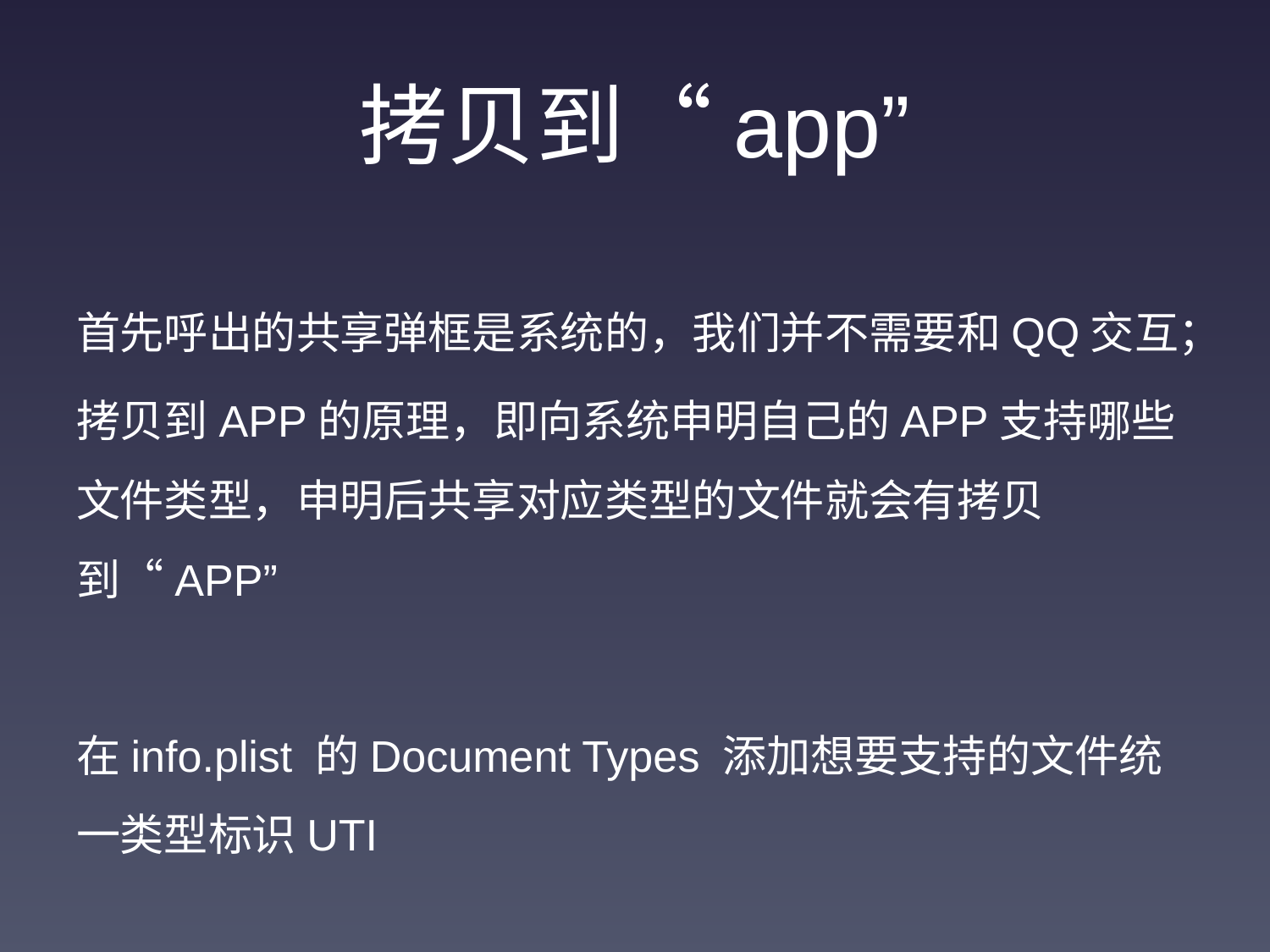

# 拷贝到“app”
首先呼出的共享弹框是系统的，我们并不需要和QQ交互；
拷贝到APP的原理，即向系统申明自己的APP支持哪些文件类型，申明后共享对应类型的文件就会有拷贝到“APP”

在info.plist 的Document Types 添加想要支持的文件统一类型标识UTI